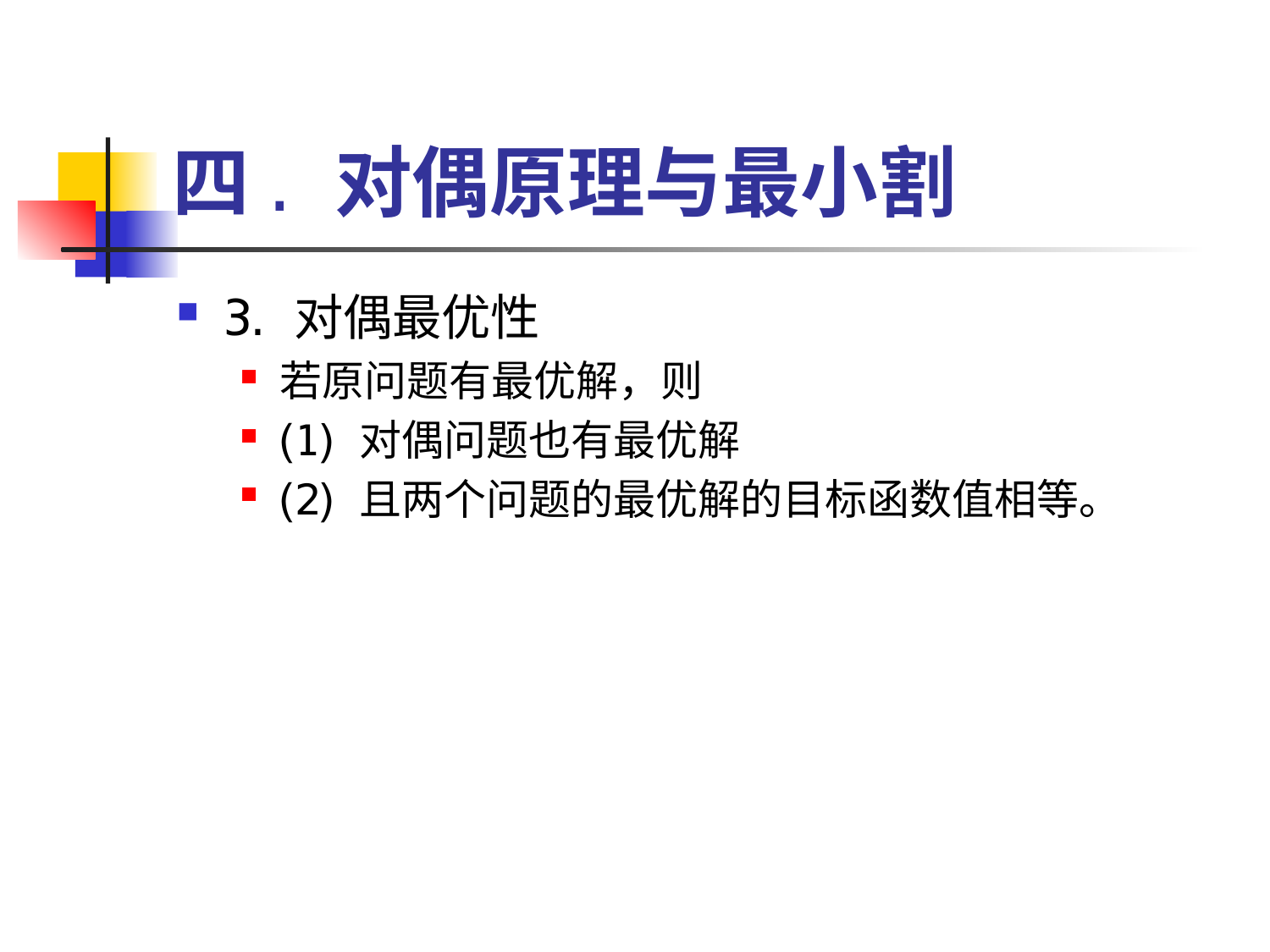

# 四. 对偶原理与最小割
3. 对偶最优性
若原问题有最优解，则
(1) 对偶问题也有最优解
(2) 且两个问题的最优解的目标函数值相等。